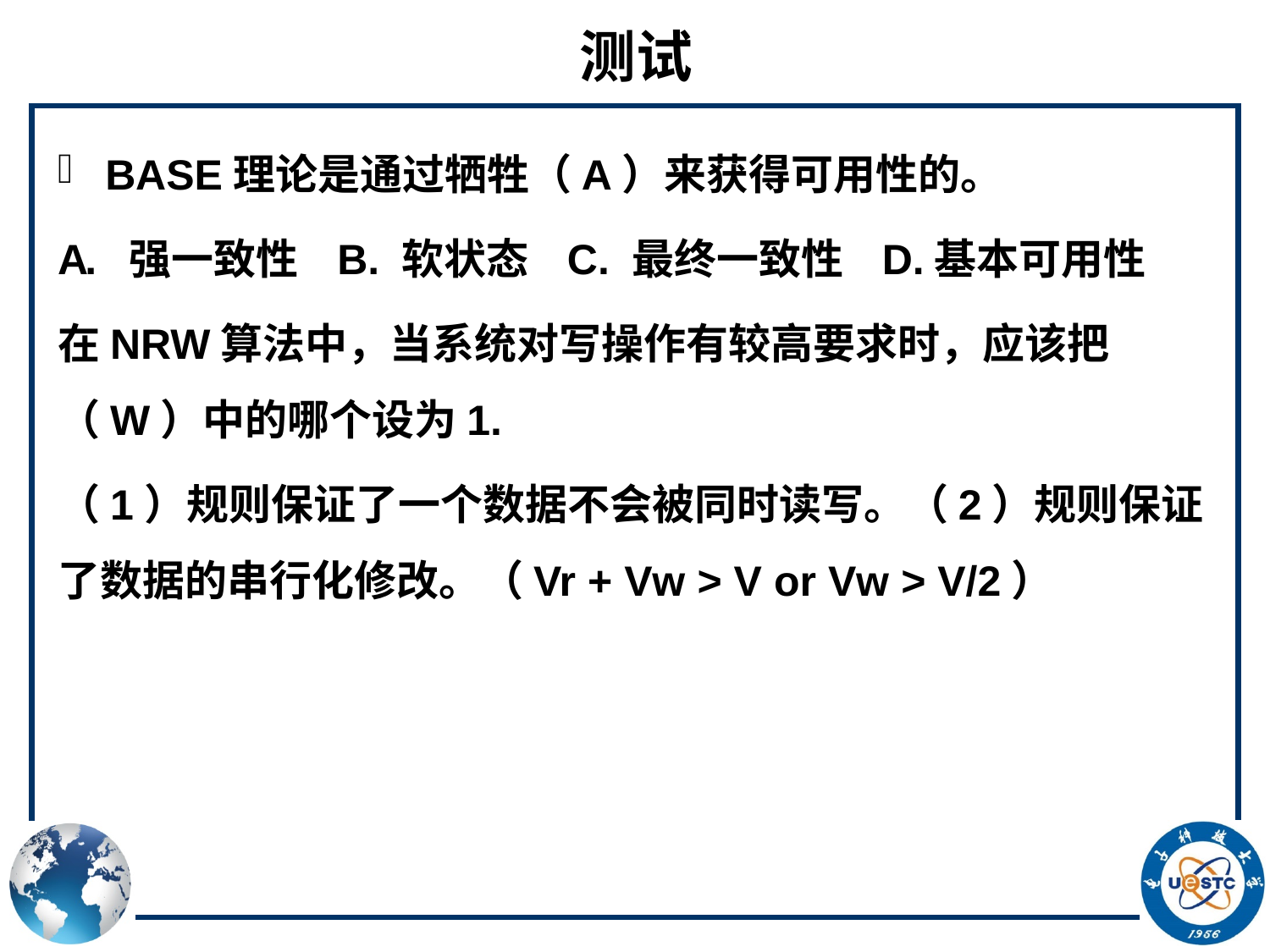

# 测试
BASE理论是通过牺牲（A）来获得可用性的。
强一致性   B. 软状态   C. 最终一致性   D.基本可用性
在NRW算法中，当系统对写操作有较高要求时，应该把（W）中的哪个设为1.
（1）规则保证了一个数据不会被同时读写。（2）规则保证了数据的串行化修改。（Vr + Vw > V or Vw > V/2）